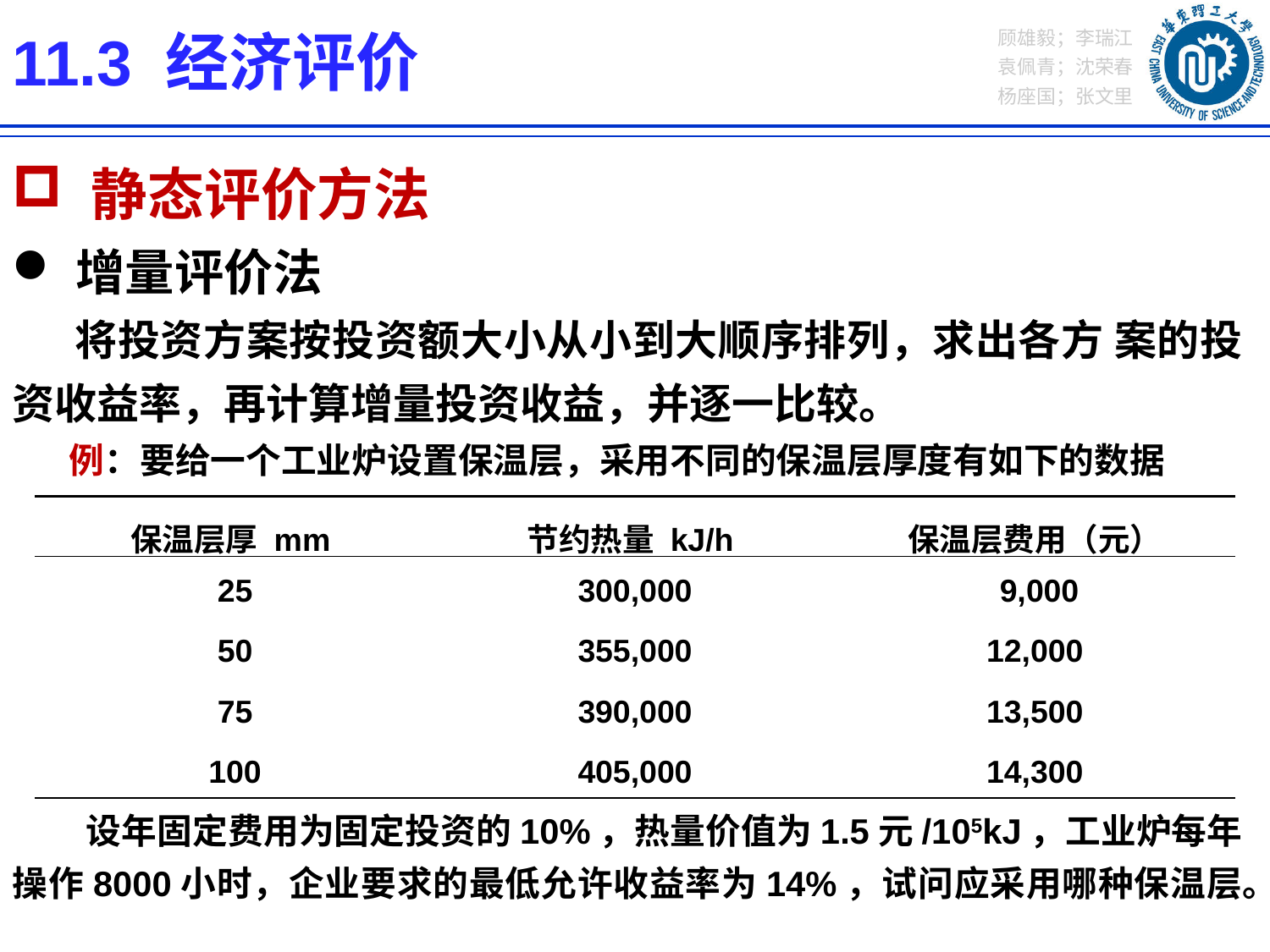

11.3 经济评价
 静态评价方法
增量评价法
        将投资方案按投资额大小从小到大顺序排列，求出各方 案的投资收益率，再计算增量投资收益，并逐一比较。
      例：要给一个工业炉设置保温层，采用不同的保温层厚度有如下的数据

        设年固定费用为固定投资的10%，热量价值为1.5元/105kJ，工业炉每年操作8000小时，企业要求的最低允许收益率为14%，试问应采用哪种保温层。
| 保温层厚 mm | 节约热量 kJ/h | 保温层费用（元） |
| --- | --- | --- |
| 25 | 300,000 | 9,000 |
| 50 | 355,000 | 12,000 |
| 75 | 390,000 | 13,500 |
| 100 | 405,000 | 14,300 |